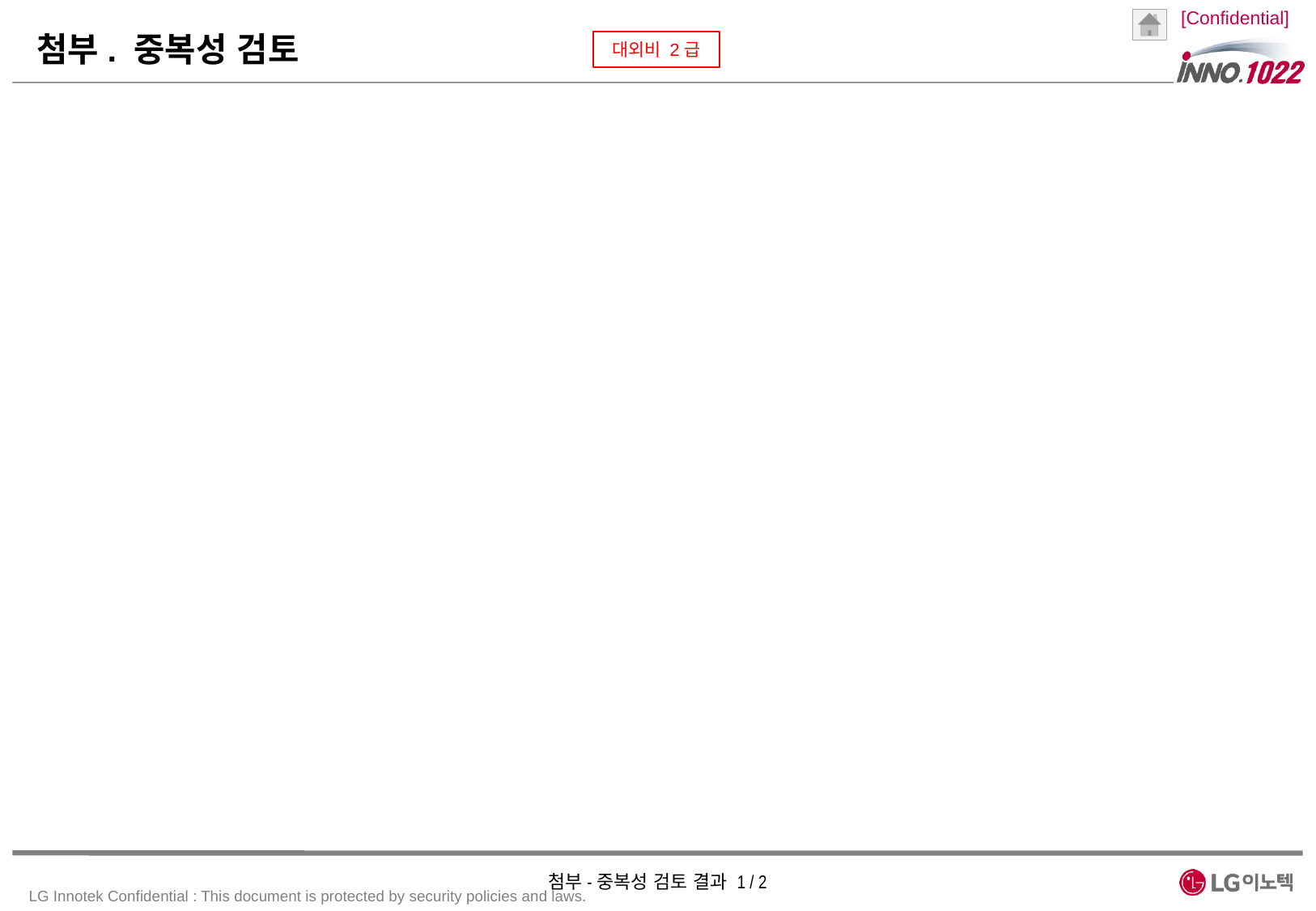

# 첨부. 중복성 검토
첨부-중복성 검토 결과 1 / 2